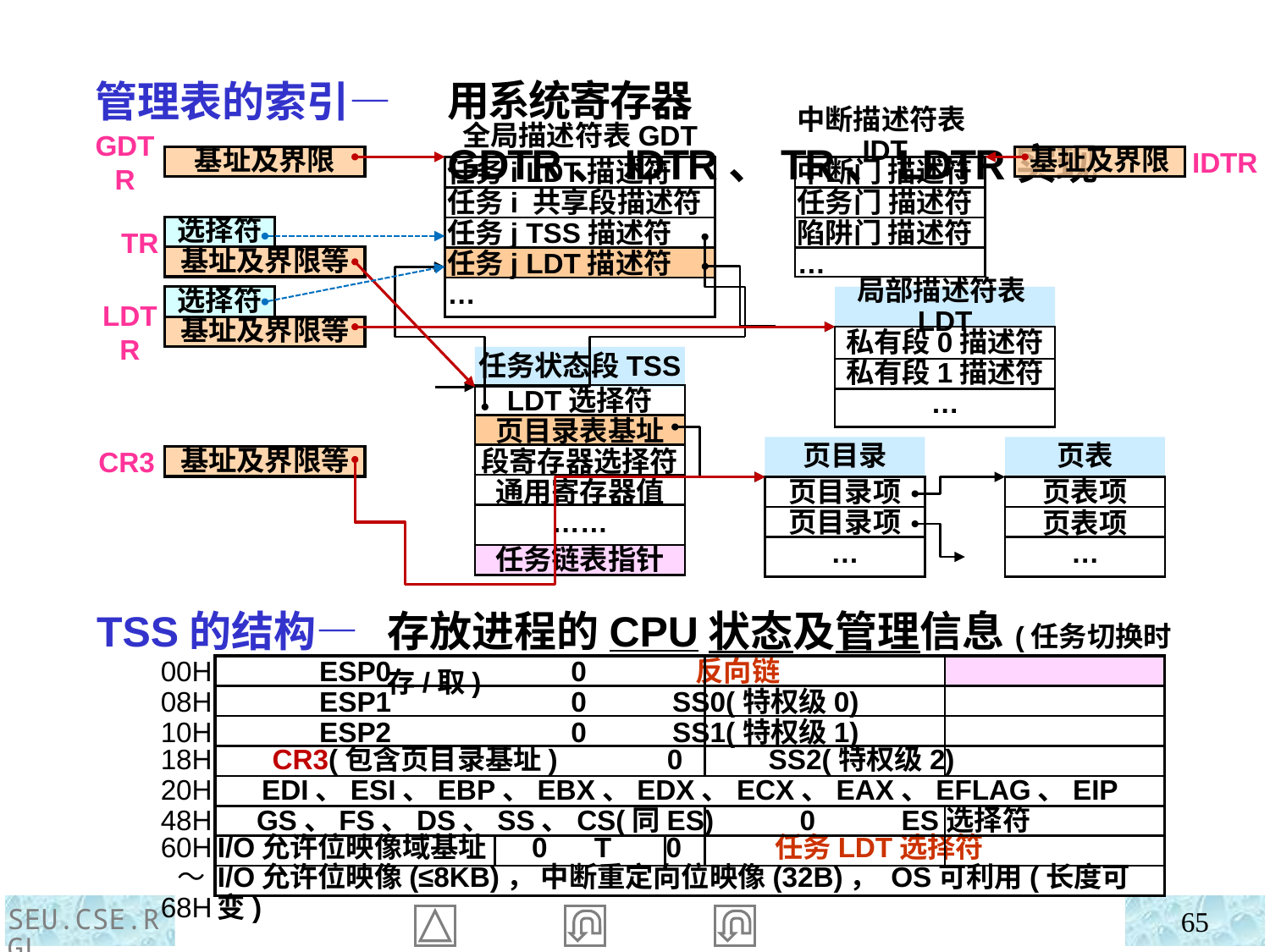

用系统寄存器GDTR、IDTR、TR、LDTR实现
     管理表的索引—
中断描述符表IDT
全局描述符表GDT
中断门 描述符
任务门 描述符
陷阱门 描述符
…
任务i LDT描述符
任务i 共享段描述符
任务j TSS描述符
任务j LDT描述符
…

局部描述符表LDT
私有段0描述符
私有段1描述符
…
任务状态段TSS
LDT选择符
页目录表基址
段寄存器选择符
通用寄存器值
……
任务链表指针

页目录
页表
页目录项
页目录项
…
页表项
页表项
…

GDTR
基址及界限
IDTR
基址及界限
选择符
TR
基址及界限等
选择符
基址及界限等
LDTR
基址及界限等
CR3
     TSS的结构—
存放进程的CPU状态及管理信息(任务切换时存/取)
             ESP0                       0             反向链
             ESP1                       0           SS0(特权级0)
             ESP2                       0           SS1(特权级1)
       CR3(包含页目录基址)              0           SS2(特权级2)
EDI、ESI、EBP、EBX、EDX、ECX、EAX、EFLAG、EIP
     GS、FS、DS、SS、CS(同ES)           0           ES选择符
I/O允许位映像域基址      0      T       0           任务LDT选择符
I/O允许位映像(≤8KB)， 中断重定向位映像(32B)， OS可利用(长度可变)
00H
08H
10H
18H
20H
48H
60H
～68H

SEU.CSE.RGL
65